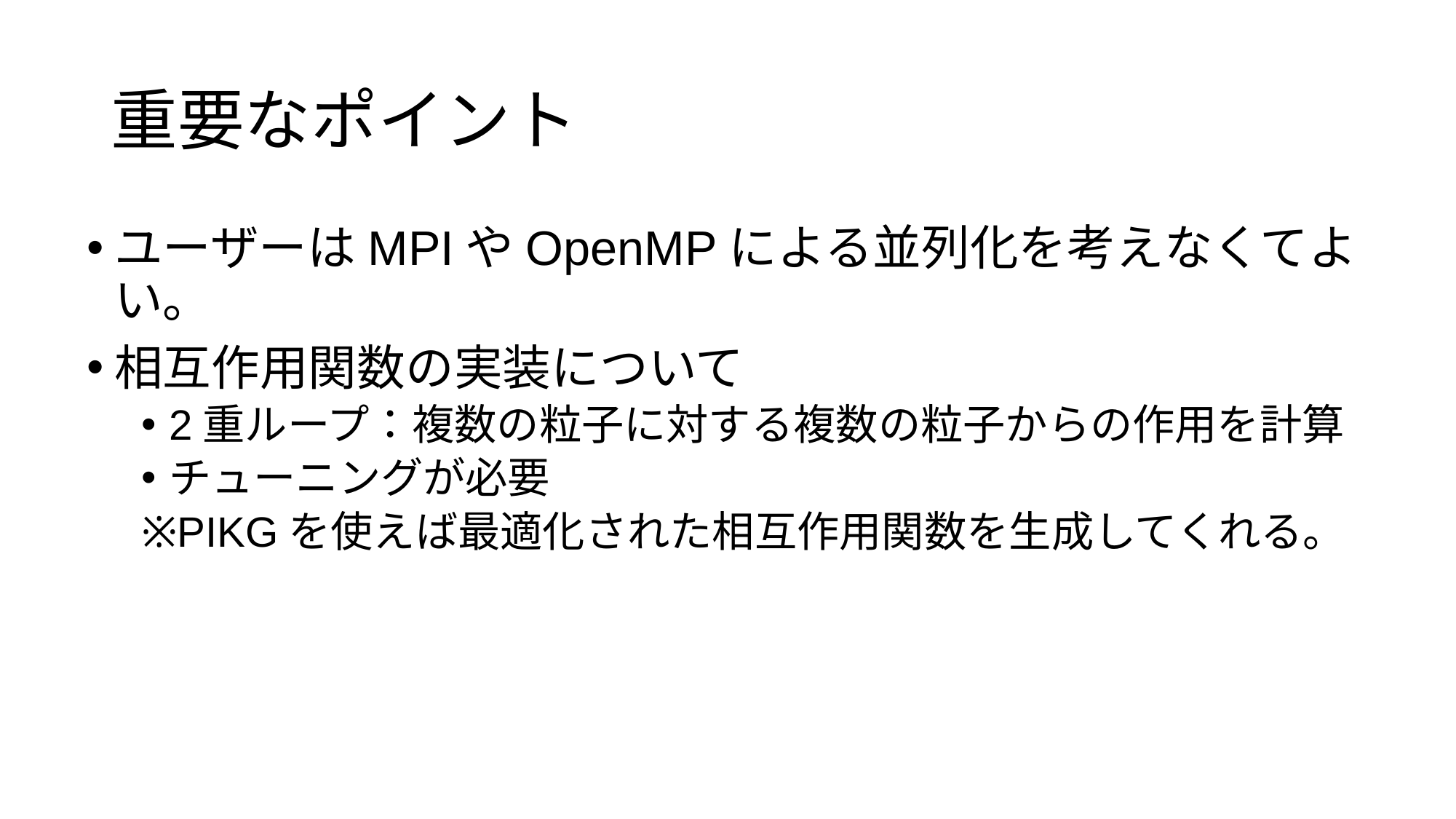

# 重要なポイント
ユーザーはMPIやOpenMPによる並列化を考えなくてよい。
相互作用関数の実装について
2重ループ：複数の粒子に対する複数の粒子からの作用を計算
チューニングが必要
※PIKGを使えば最適化された相互作用関数を生成してくれる。